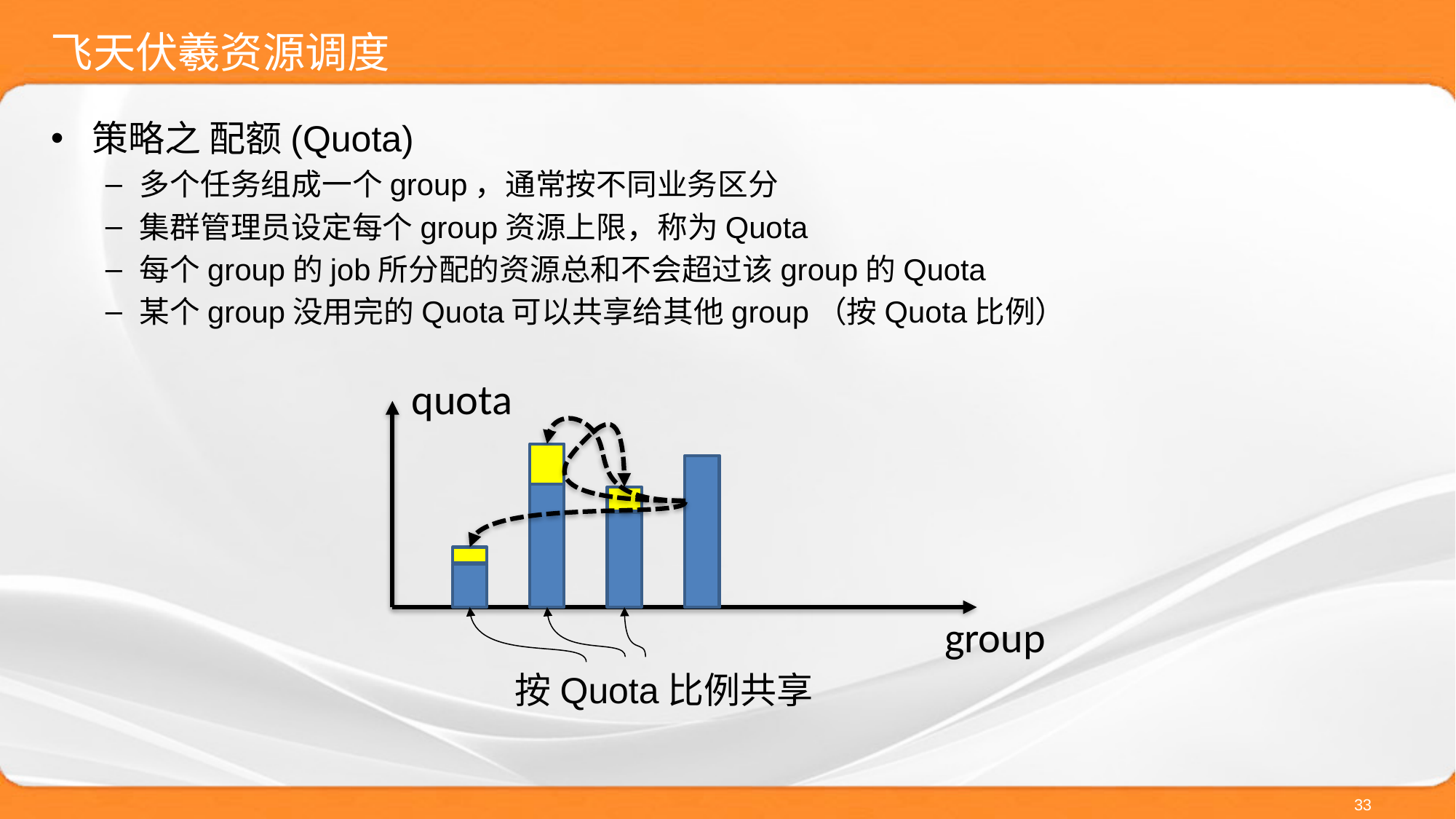

# 飞天伏羲资源调度
策略之 配额(Quota)
多个任务组成一个group，通常按不同业务区分
集群管理员设定每个group资源上限，称为Quota
每个group的job所分配的资源总和不会超过该group的Quota
某个group没用完的Quota可以共享给其他group（按Quota比例）
quota

group
按Quota比例共享
33